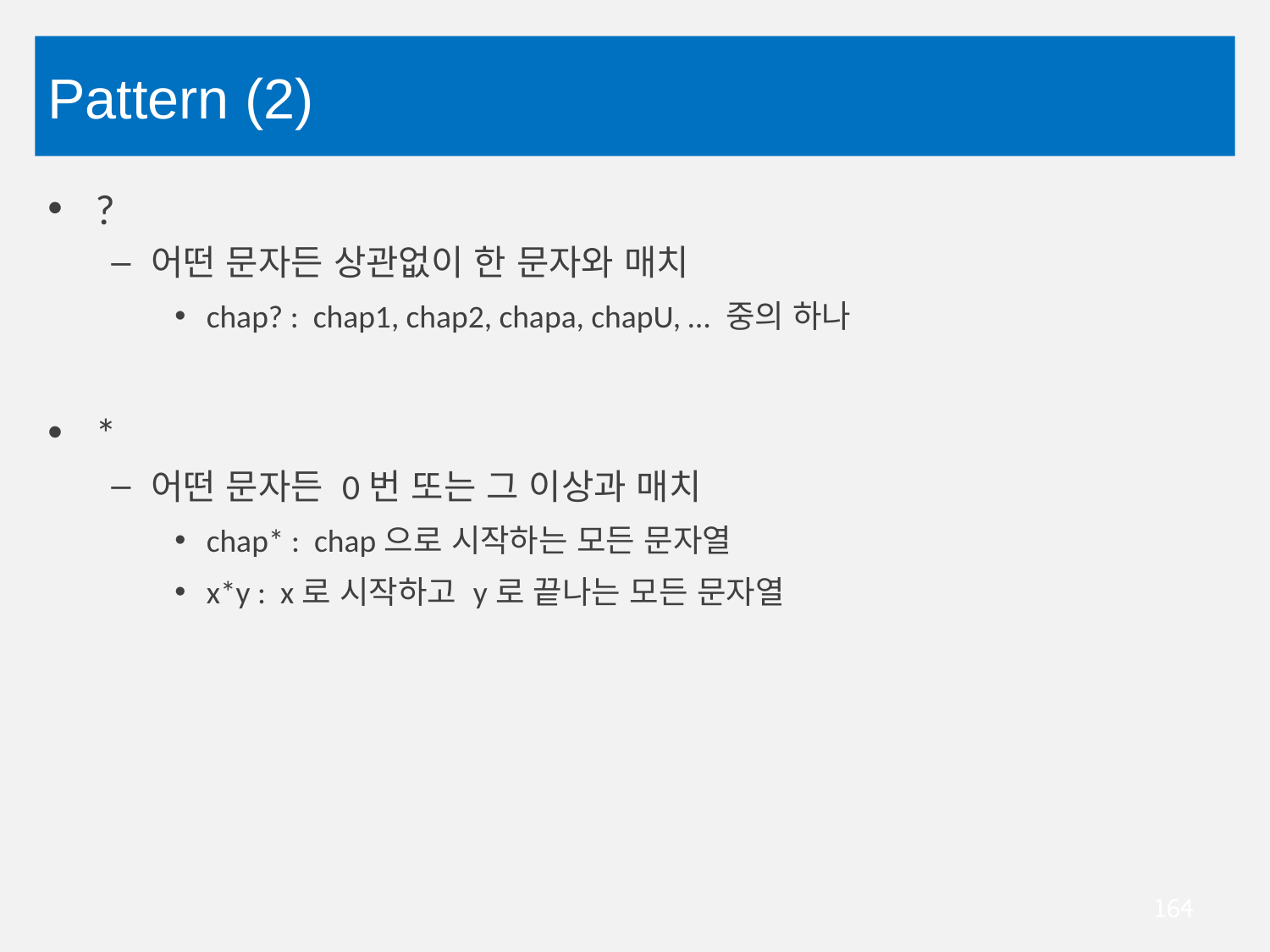

# Pattern (2)
?
어떤 문자든 상관없이 한 문자와 매치
chap? :  chap1, chap2, chapa, chapU, … 중의 하나

*
어떤 문자든 0번 또는 그 이상과 매치
chap* :  chap으로 시작하는 모든 문자열
x*y :  x로 시작하고 y로 끝나는 모든 문자열
164